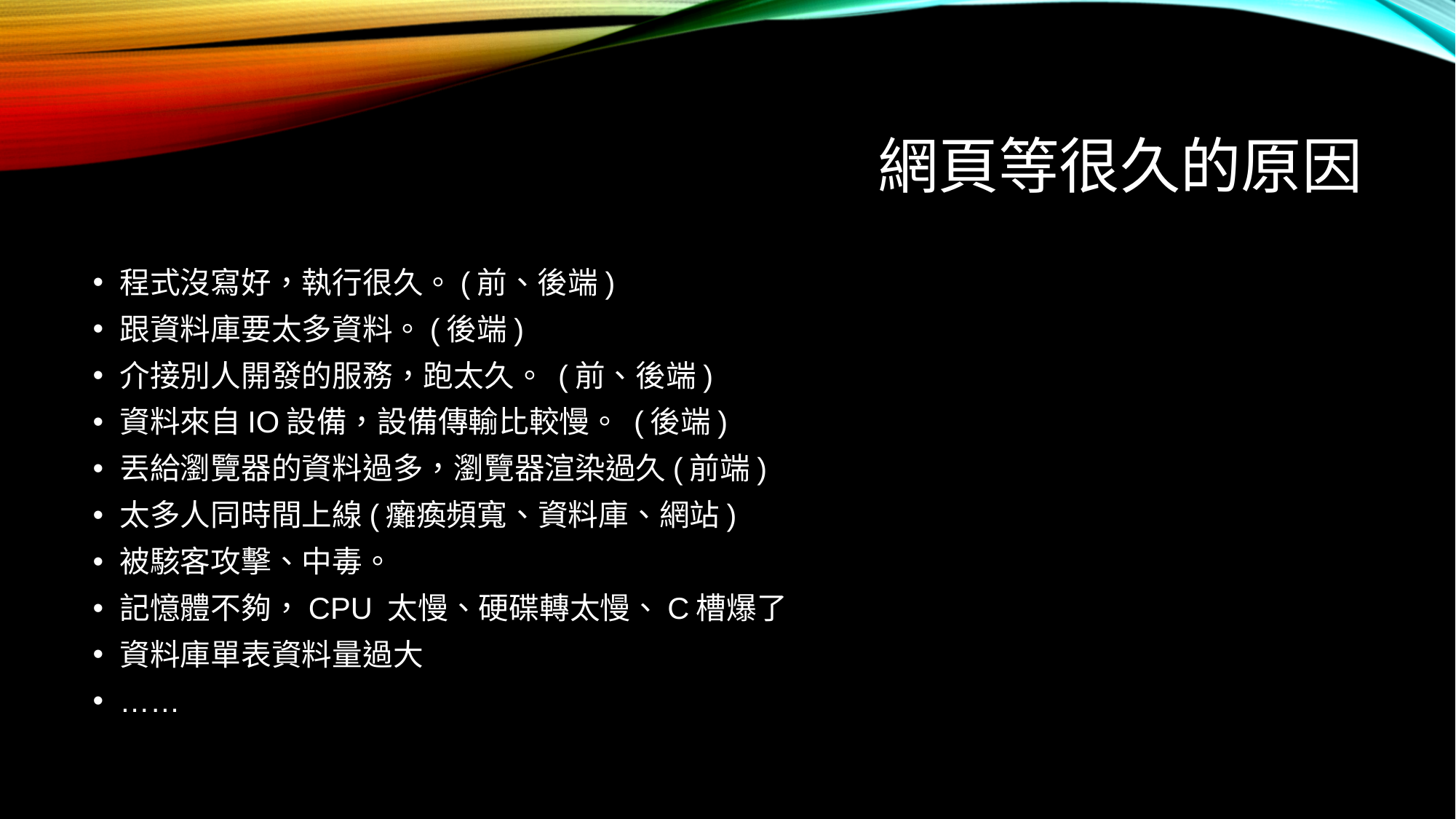

# 網頁等很久的原因
程式沒寫好，執行很久。(前、後端)
跟資料庫要太多資料。(後端)
介接別人開發的服務，跑太久。 (前、後端)
資料來自IO設備，設備傳輸比較慢。 (後端)
丟給瀏覽器的資料過多，瀏覽器渲染過久(前端)
太多人同時間上線(癱瘓頻寬、資料庫、網站)
被駭客攻擊、中毒。
記憶體不夠，CPU 太慢、硬碟轉太慢、C槽爆了
資料庫單表資料量過大
……